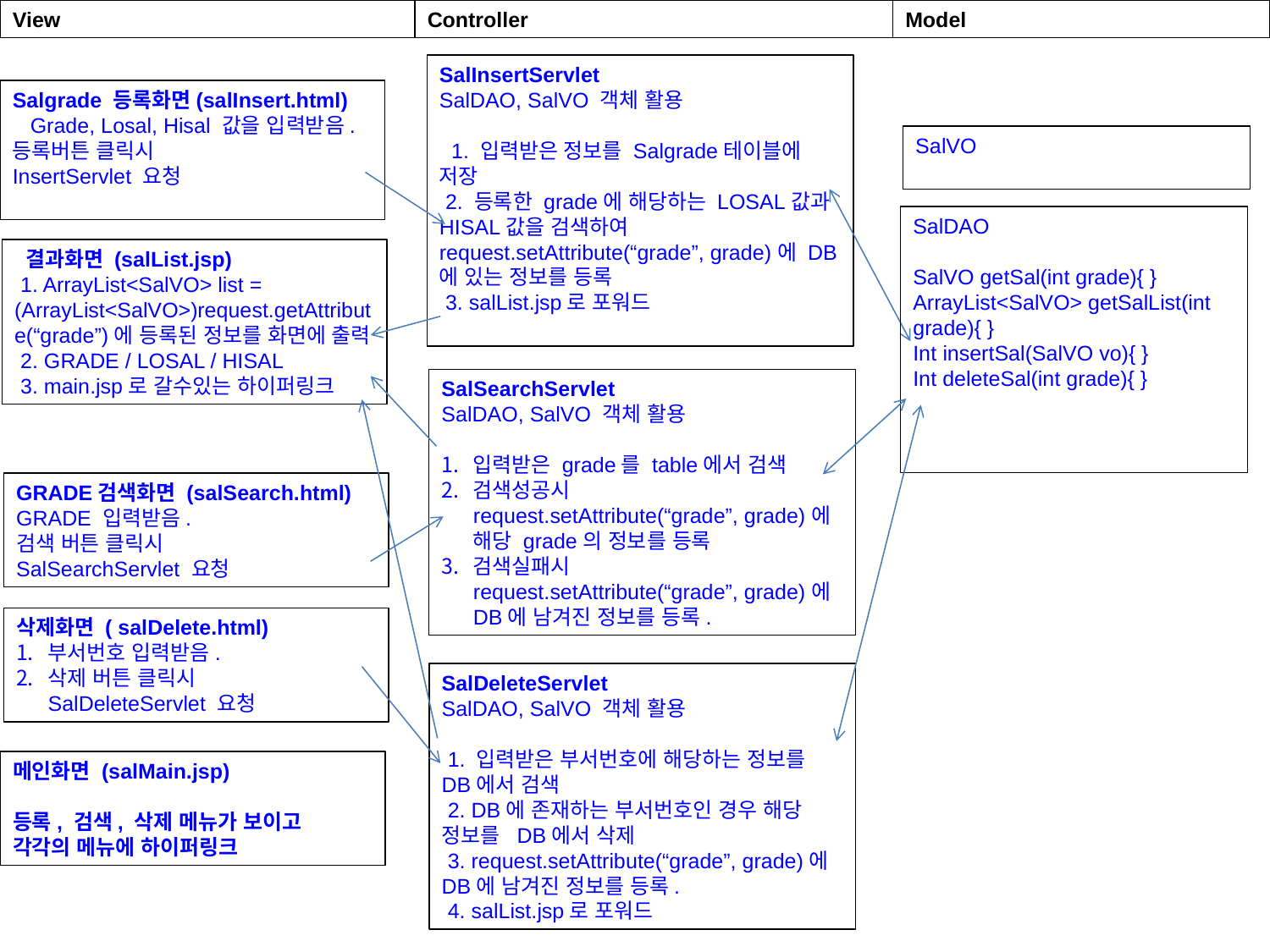

View
Controller
Model
SalInsertServlet
SalDAO, SalVO 객체 활용

  1. 입력받은 정보를 Salgrade테이블에 저장
 2. 등록한 grade에 해당하는 LOSAL값과 HISAL값을 검색하여 request.setAttribute(“grade”, grade)에 DB에 있는 정보를 등록
 3. salList.jsp로 포워드

Salgrade 등록화면(salInsert.html)
   Grade, Losal, Hisal 값을 입력받음.
등록버튼 클릭시
InsertServlet 요청

SalVO

SalDAO

SalVO getSal(int grade){ }
ArrayList<SalVO> getSalList(int grade){ }
Int insertSal(SalVO vo){ }
Int deleteSal(int grade){ }

 결과화면 (salList.jsp)
 1. ArrayList<SalVO> list = (ArrayList<SalVO>)request.getAttribute(“grade”)에 등록된 정보를 화면에 출력
 2. GRADE / LOSAL / HISAL
 3. main.jsp로 갈수있는 하이퍼링크
SalSearchServlet
SalDAO, SalVO 객체 활용

입력받은 grade를 table에서 검색
검색성공시  request.setAttribute(“grade”, grade)에 해당 grade의 정보를 등록
검색실패시 request.setAttribute(“grade”, grade)에 DB에 남겨진 정보를 등록.
GRADE검색화면 (salSearch.html)
GRADE 입력받음.
검색 버튼 클릭시
SalSearchServlet 요청
삭제화면 ( salDelete.html)
부서번호 입력받음.
삭제 버튼 클릭시
SalDeleteServlet 요청
SalDeleteServlet
SalDAO, SalVO 객체 활용

 1. 입력받은 부서번호에 해당하는 정보를 DB에서 검색
 2. DB에 존재하는 부서번호인 경우 해당 정보를  DB에서 삭제
 3. request.setAttribute(“grade”, grade)에 DB에 남겨진 정보를 등록.
 4. salList.jsp로 포워드
메인화면 (salMain.jsp)

등록, 검색, 삭제 메뉴가 보이고
각각의 메뉴에 하이퍼링크